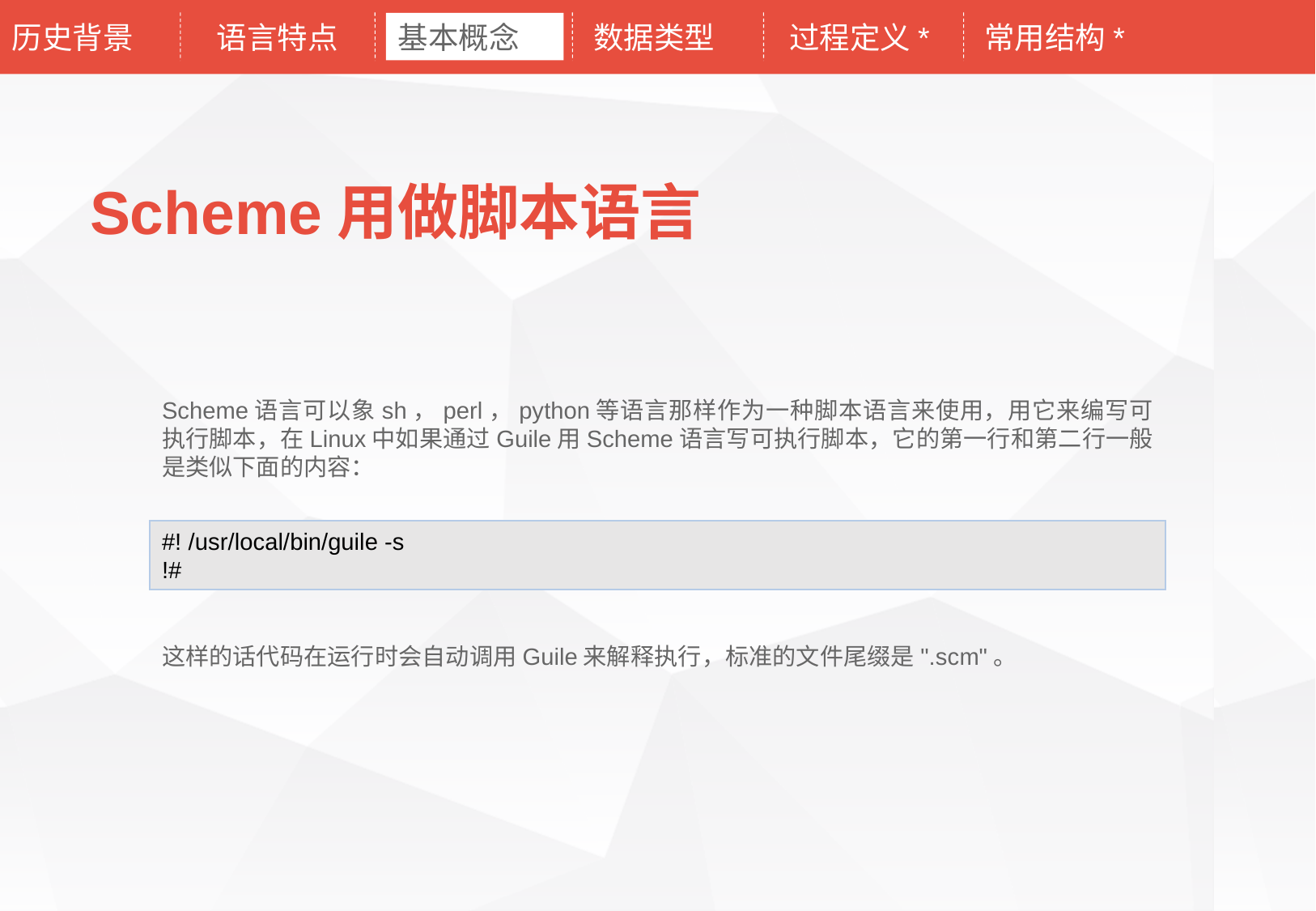

历史背景

语言特点

基本概念

数据类型

过程定义*

常用结构*

Scheme用做脚本语言
Scheme语言可以象sh，perl，python等语言那样作为一种脚本语言来使用，用它来编写可执行脚本，在Linux中如果通过Guile用Scheme语言写可执行脚本，它的第一行和第二行一般是类似下面的内容：
#! /usr/local/bin/guile -s
!#
这样的话代码在运行时会自动调用Guile来解释执行，标准的文件尾缀是".scm"。